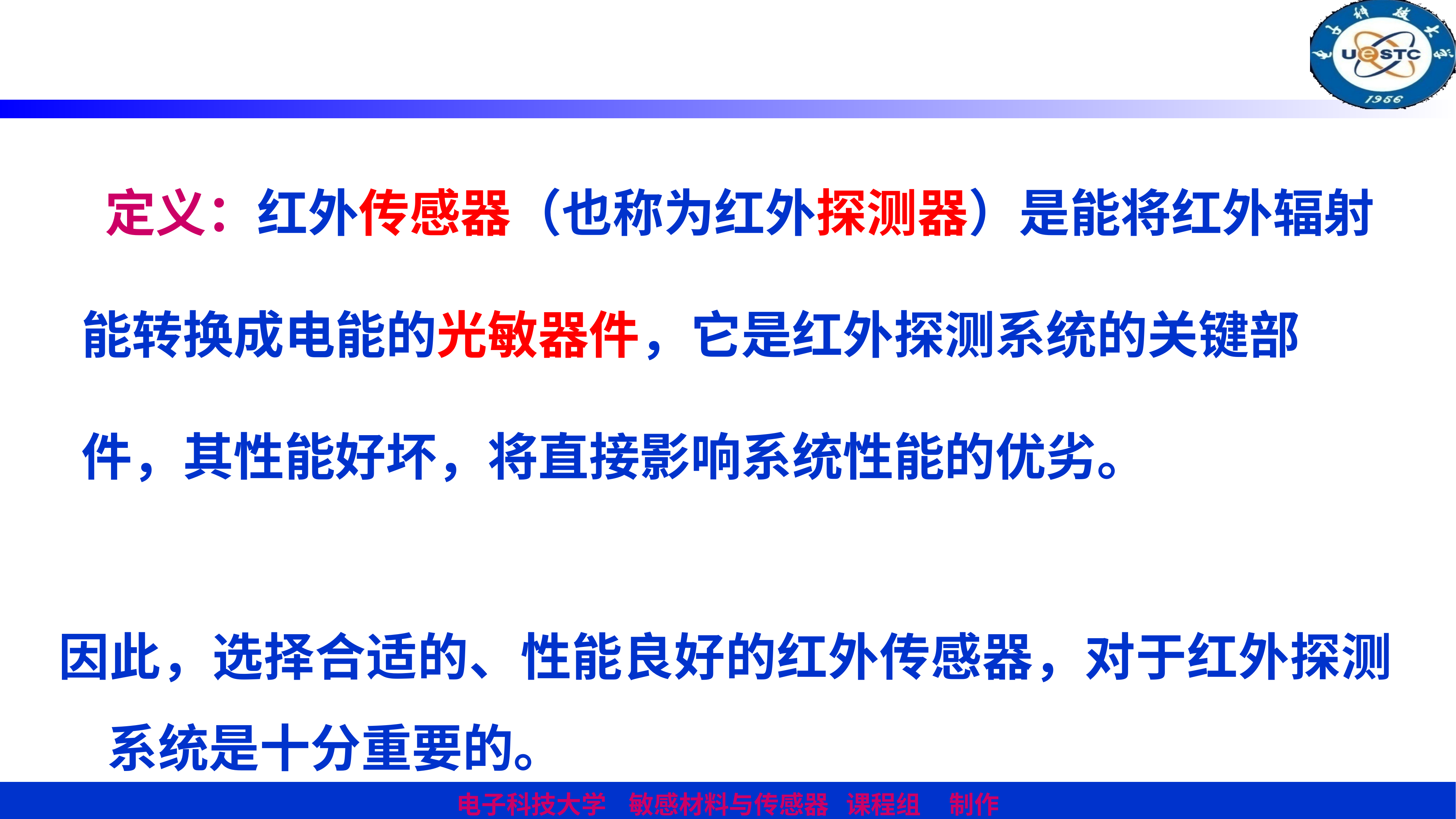

定义：红外传感器（也称为红外探测器）是能将红外辐射能转换成电能的光敏器件，它是红外探测系统的关键部件，其性能好坏，将直接影响系统性能的优劣。

因此，选择合适的、性能良好的红外传感器，对于红外探测系统是十分重要的。